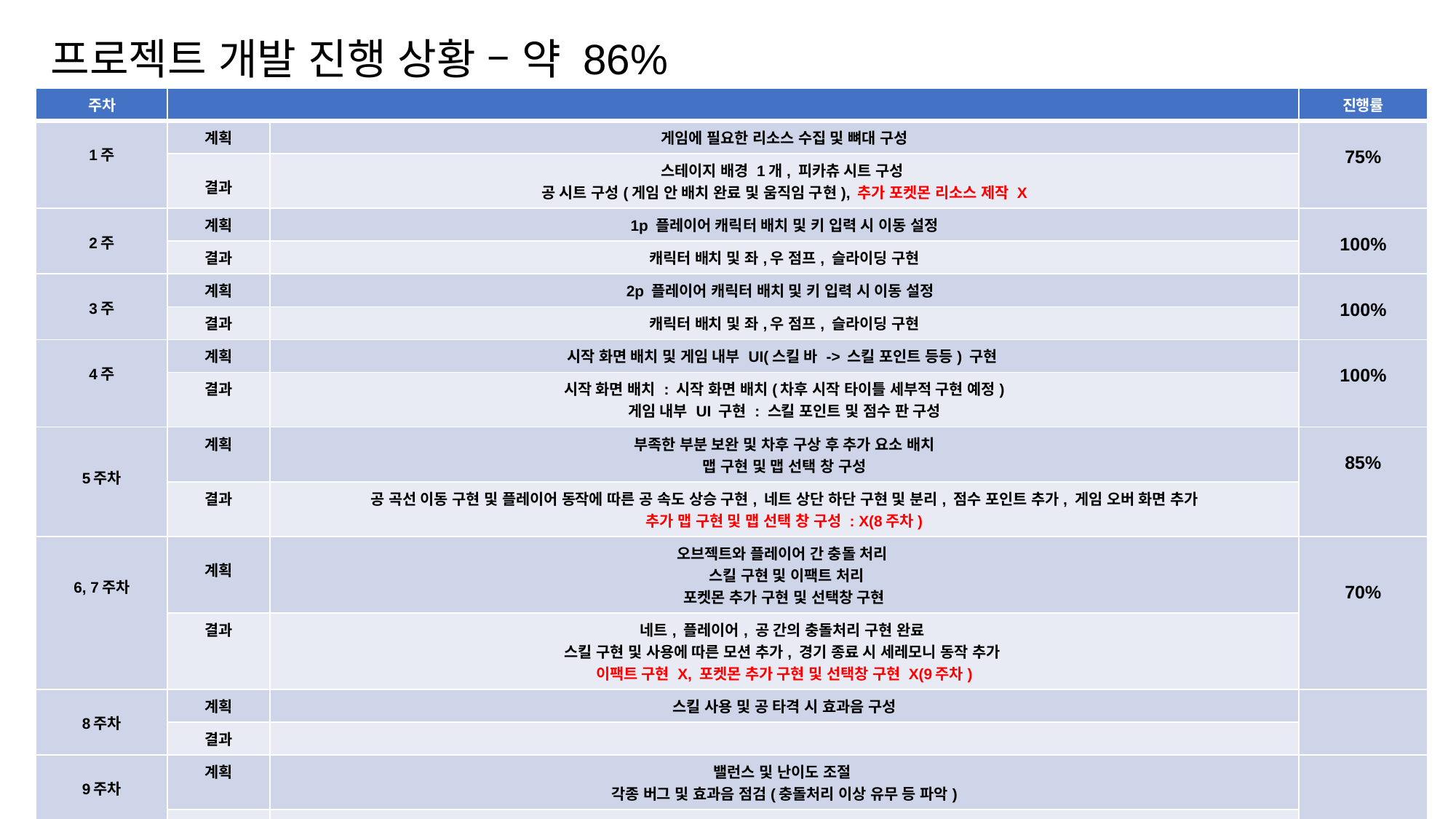

프로젝트 개발 진행 상황 – 약 86%
| 주차 |  |  | 진행률 |
| --- | --- | --- | --- |
| 1주 | 계획 | 게임에 필요한 리소스 수집 및 뼈대 구성 | 75% |
|  | 결과 | 스테이지 배경 1개, 피카츄 시트 구성 공 시트 구성(게임 안 배치 완료 및 움직임 구현), 추가 포켓몬 리소스 제작 X |  |
| 2주 | 계획 | 1p 플레이어 캐릭터 배치 및 키 입력 시 이동 설정 | 100% |
|  | 결과 | 캐릭터 배치 및 좌,우 점프, 슬라이딩 구현 |  |
| 3주 | 계획 | 2p 플레이어 캐릭터 배치 및 키 입력 시 이동 설정 | 100% |
|  | 결과 | 캐릭터 배치 및 좌,우 점프, 슬라이딩 구현 |  |
| 4주 | 계획 | 시작 화면 배치 및 게임 내부 UI(스킬 바 -> 스킬 포인트 등등) 구현 | 100% |
|  | 결과 | 시작 화면 배치 : 시작 화면 배치(차후 시작 타이틀 세부적 구현 예정) 게임 내부 UI 구현 : 스킬 포인트 및 점수 판 구성 |  |
| 5주차 | 계획 | 부족한 부분 보완 및 차후 구상 후 추가 요소 배치 맵 구현 및 맵 선택 창 구성 | 85% |
| 6주차 | 결과 | 공 곡선 이동 구현 및 플레이어 동작에 따른 공 속도 상승 구현, 네트 상단 하단 구현 및 분리, 점수 포인트 추가, 게임 오버 화면 추가 추가 맵 구현 및 맵 선택 창 구성 : X(8주차) |  |
| 6, 7주차 | 계획 | 오브젝트와 플레이어 간 충돌 처리 스킬 구현 및 이팩트 처리 포켓몬 추가 구현 및 선택창 구현 | 70% |
|  | 결과 | 네트, 플레이어, 공 간의 충돌처리 구현 완료 스킬 구현 및 사용에 따른 모션 추가, 경기 종료 시 세레모니 동작 추가 이팩트 구현 X, 포켓몬 추가 구현 및 선택창 구현 X(9주차) |  |
| 8주차 | 계획 | 스킬 사용 및 공 타격 시 효과음 구성 |  |
|  | 결과 |  |  |
| 9주차 | 계획 | 밸런스 및 난이도 조절 각종 버그 및 효과음 점검(충돌처리 이상 유무 등 파악) |  |
|  | 결과 |  |  |
| 10주차 | 계획 | 최종 점검 및 게임 실행 유무 파악 |  |
|  | 결과 |  |  |